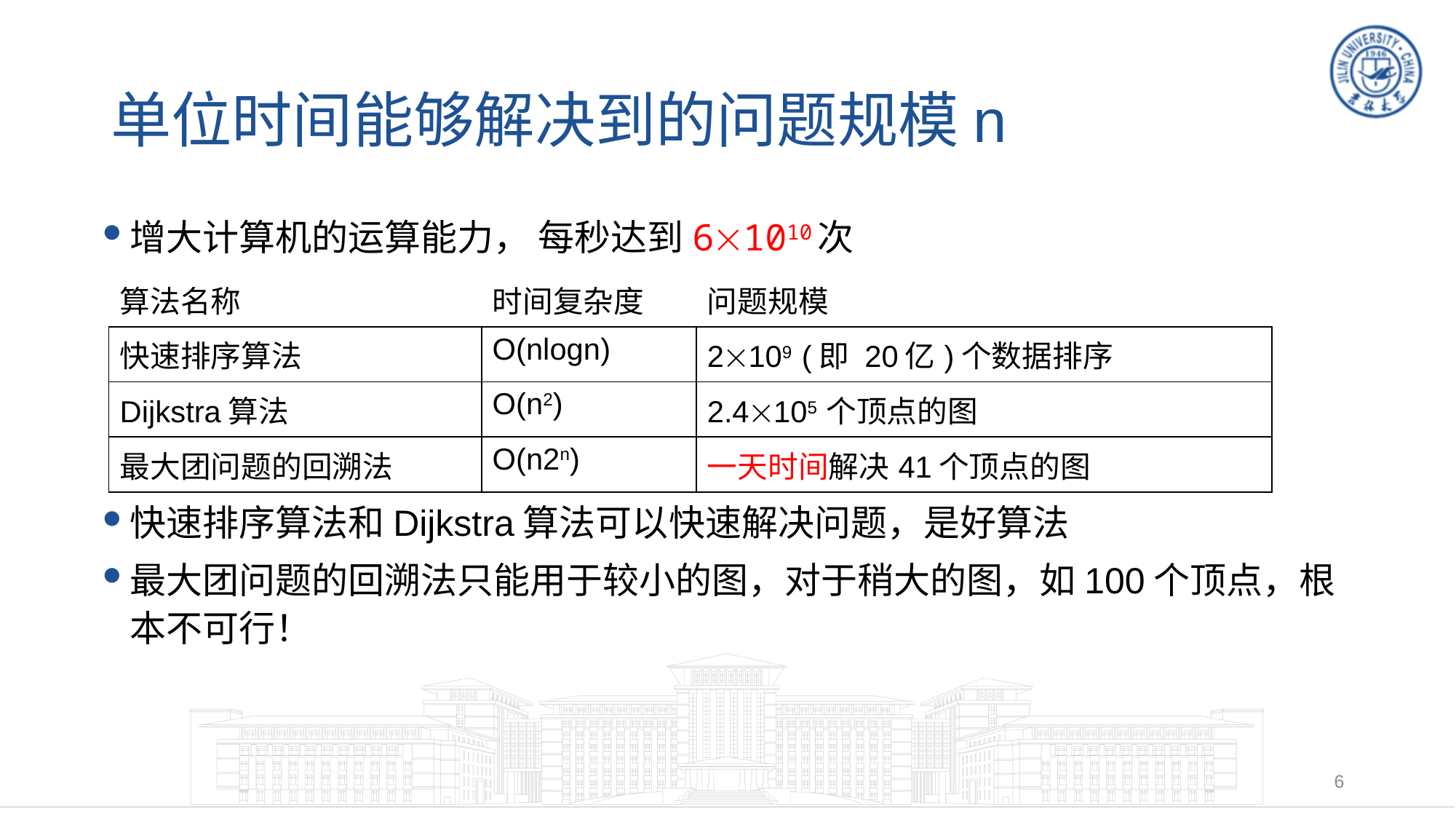

# 单位时间能够解决到的问题规模n
增大计算机的运算能力， 每秒达到6×1010次

快速排序算法和Dijkstra算法可以快速解决问题，是好算法
最大团问题的回溯法只能用于较小的图，对于稍大的图，如100个顶点，根本不可行！

| 算法名称 | 时间复杂度 | 问题规模 |
| --- | --- | --- |
| 快速排序算法 | O(nlogn) | 2×109 (即 20亿)个数据排序 |
| Dijkstra算法 | O(n2) | 2.4×105 个顶点的图 |
| 最大团问题的回溯法 | O(n2n) | 一天时间解决41个顶点的图 |
6